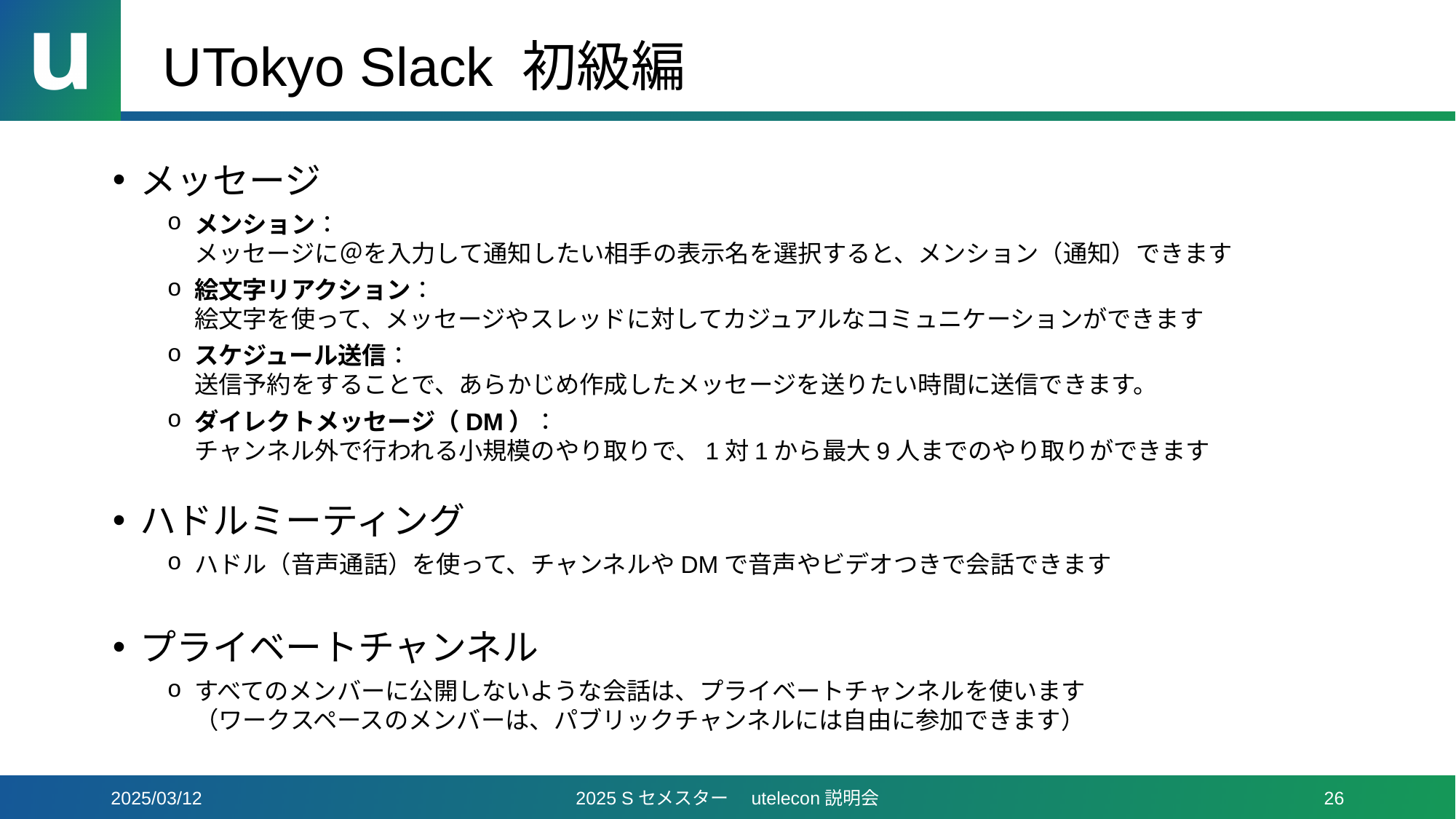

# UTokyo Slack 初級編
メッセージ
メンション：
メッセージに＠を入力して通知したい相手の表示名を選択すると、メンション（通知）できます
絵文字リアクション：
絵文字を使って、メッセージやスレッドに対してカジュアルなコミュニケーションができます
スケジュール送信：
送信予約をすることで、あらかじめ作成したメッセージを送りたい時間に送信できます。
ダイレクトメッセージ（DM）：
チャンネル外で行われる小規模のやり取りで、1対1から最大9人までのやり取りができます

ハドルミーティング
ハドル（音声通話）を使って、チャンネルやDMで音声やビデオつきで会話できます

プライベートチャンネル
すべてのメンバーに公開しないような会話は、プライベートチャンネルを使います
（ワークスペースのメンバーは、パブリックチャンネルには自由に参加できます）
2025/03/12
2025 Sセメスター　utelecon説明会
26